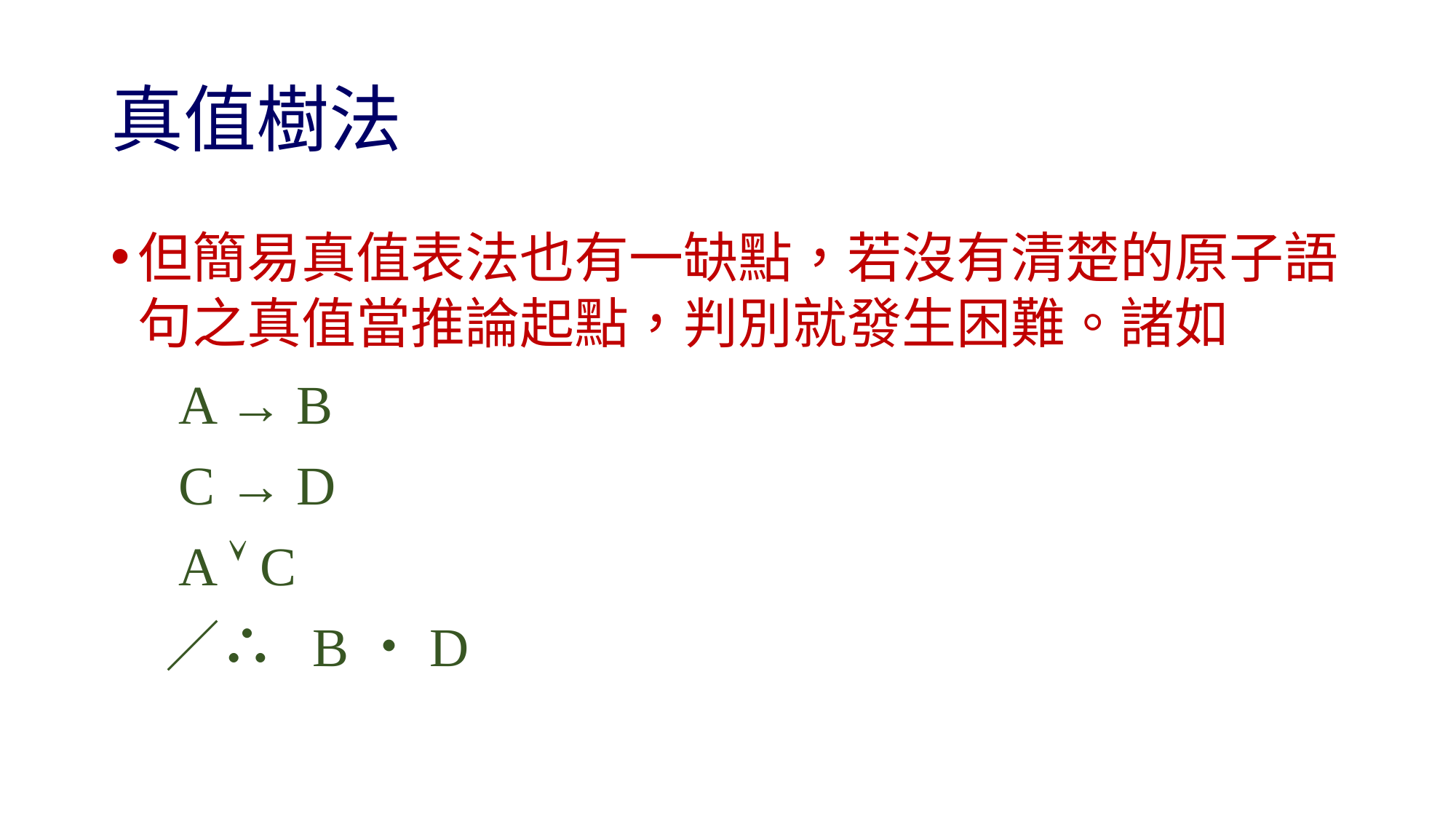

# 真值樹法
但簡易真值表法也有一缺點，若沒有清楚的原子語句之真值當推論起點，判別就發生困難。諸如
　A → B
　C → D
　A ∨ C
　／∴  B・D